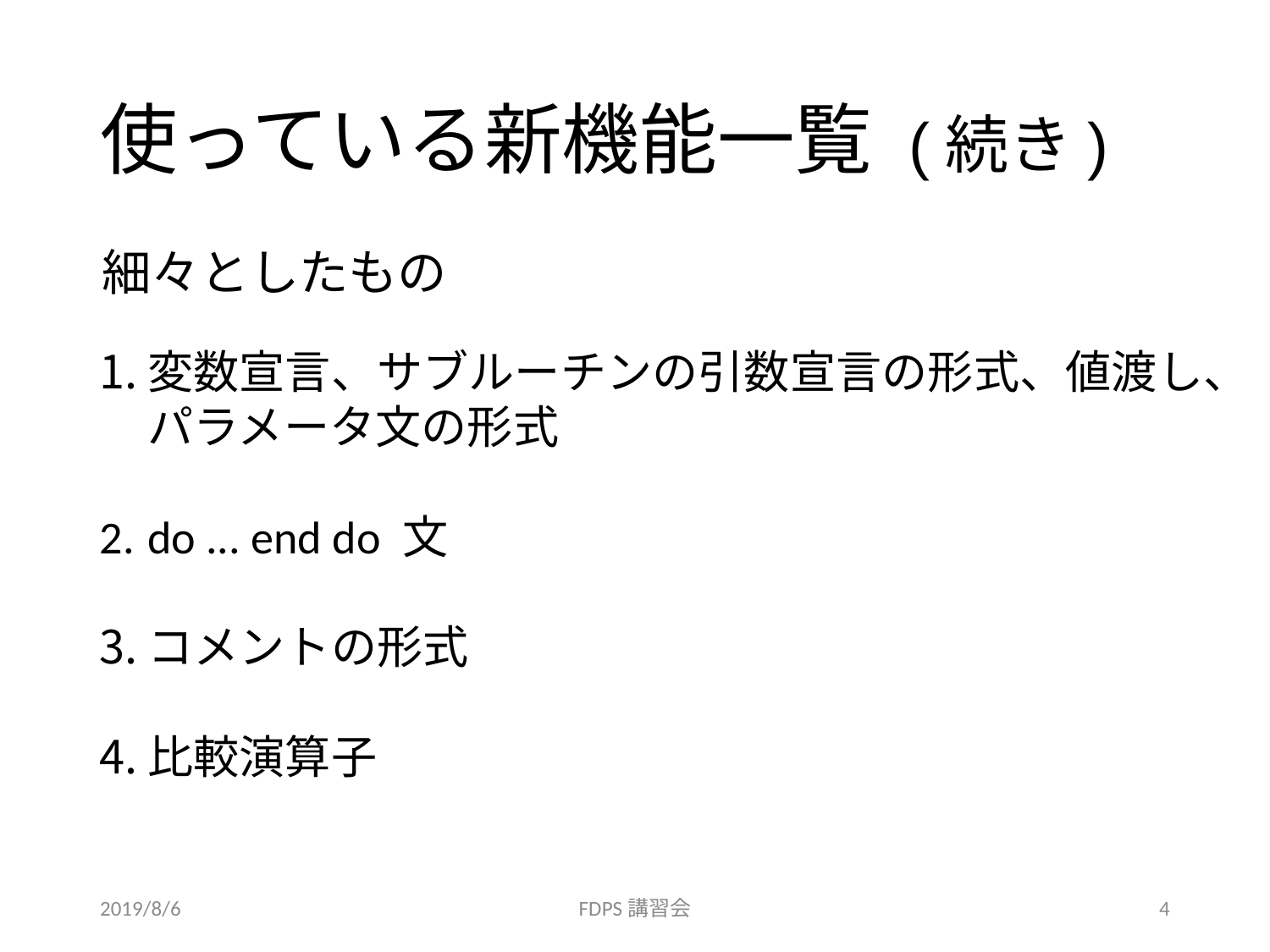

# 使っている新機能一覧 (続き)
細々としたもの
変数宣言、サブルーチンの引数宣言の形式、値渡し、パラメータ文の形式

do ... end do 文

コメントの形式

比較演算子
2019/8/6
FDPS講習会
4